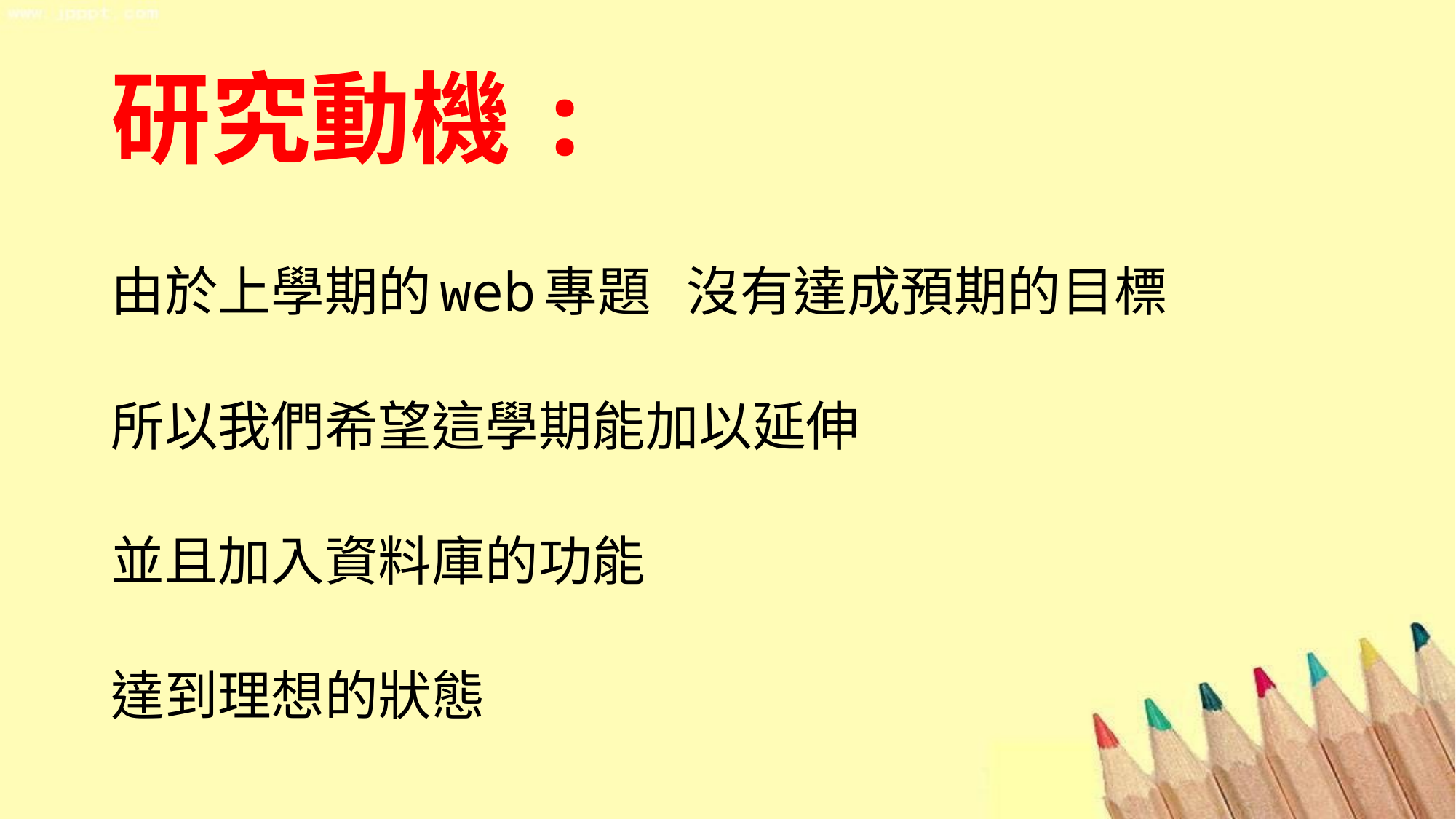

# 研究動機:

由於上學期的web專題   沒有達成預期的目標

所以我們希望這學期能加以延伸

並且加入資料庫的功能

達到理想的狀態